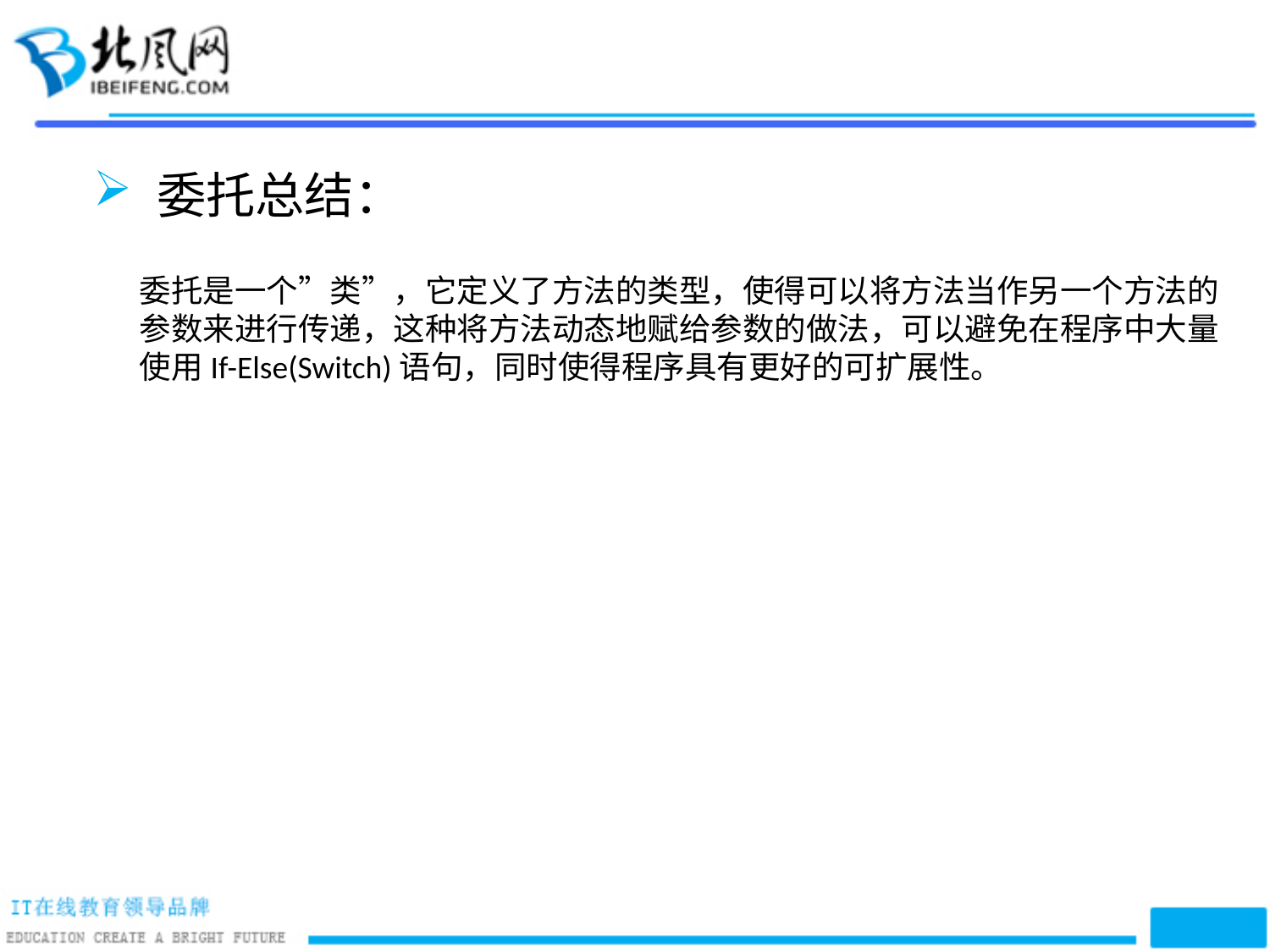

委托总结：
委托是一个”类”，它定义了方法的类型，使得可以将方法当作另一个方法的参数来进行传递，这种将方法动态地赋给参数的做法，可以避免在程序中大量使用If-Else(Switch)语句，同时使得程序具有更好的可扩展性。